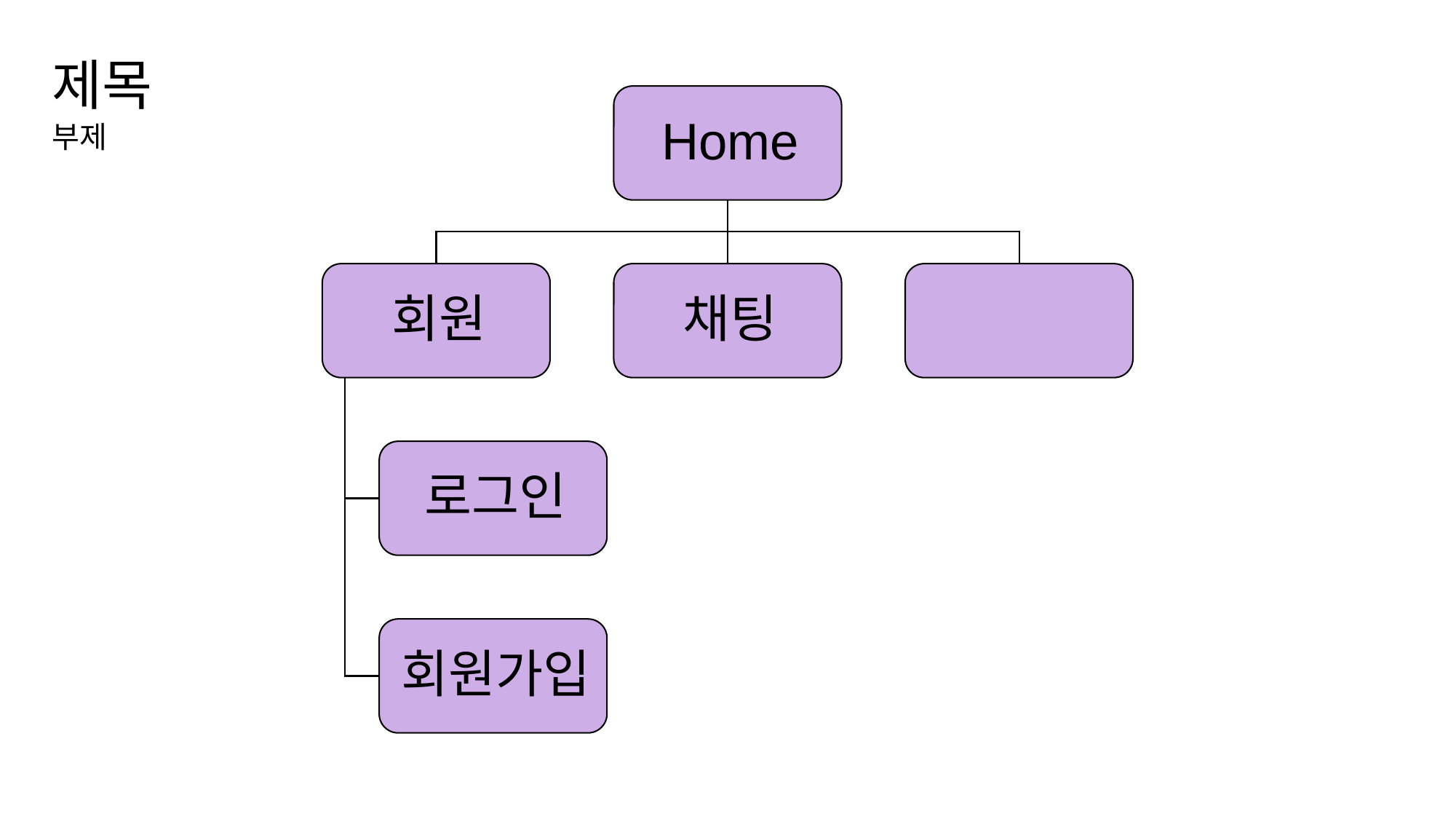

# 제목
Home
회원
로그인
회원가입
채팅

부제